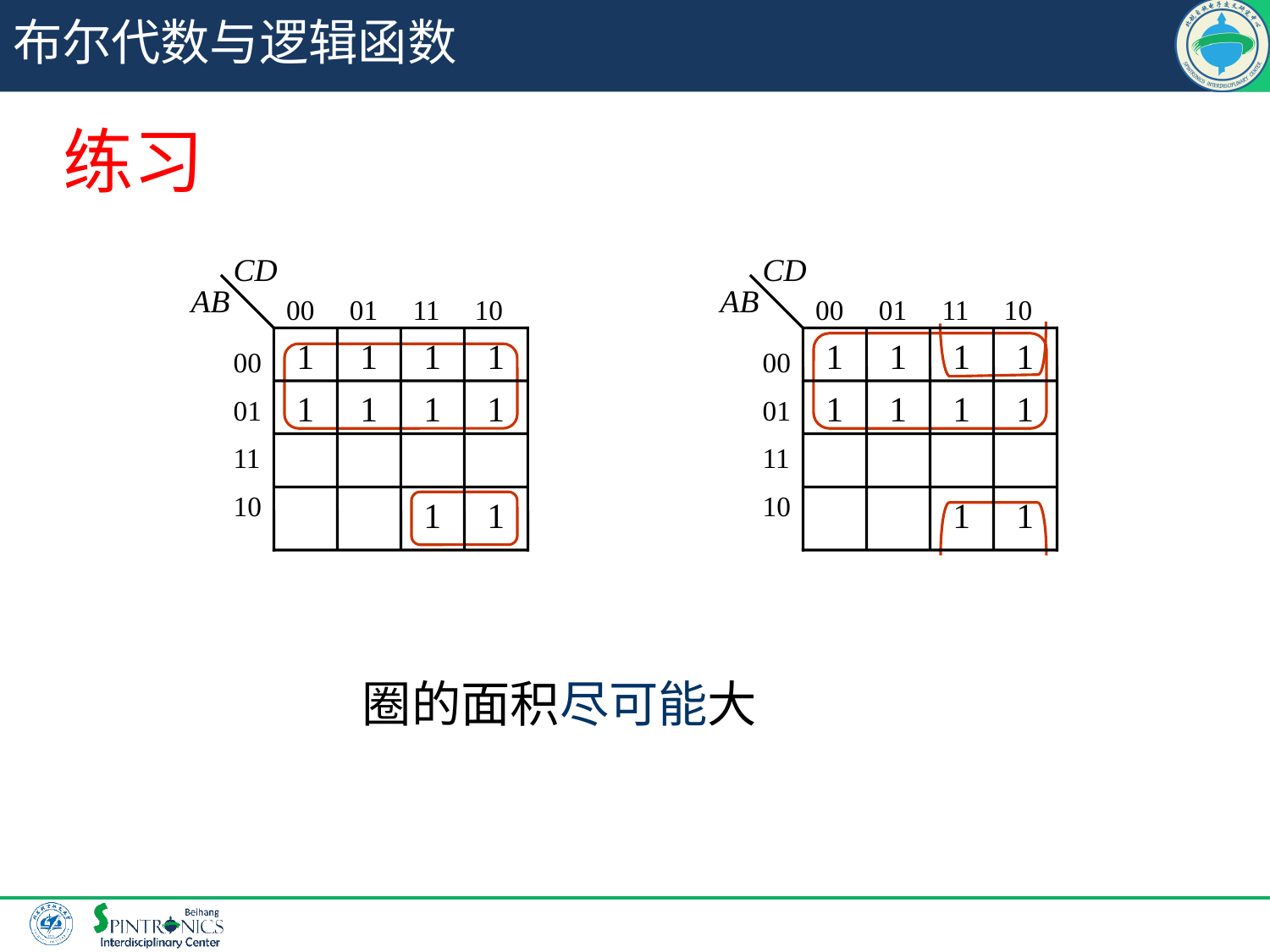

# 布尔代数与逻辑函数
练习
CD
AB

00     01     11     10
1

1

1

1

00
01
11
10
1

1
1
1

1
1

CD
AB

00     01     11     10
1

1

1

1

00
01
11
10
1

1
1
1

1
1

圈的面积尽可能大
88